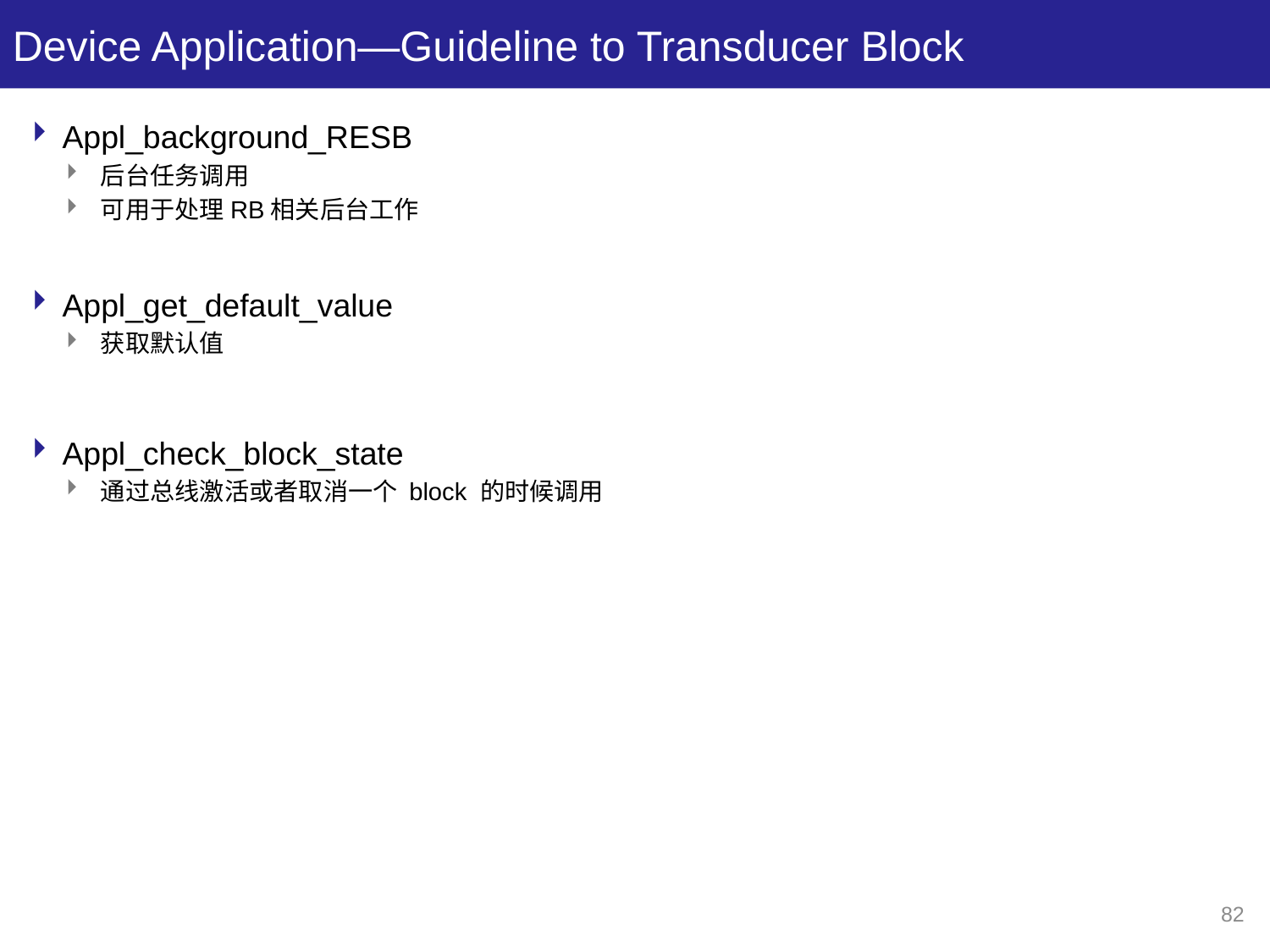

# Device Application—Guideline to Transducer Block
Appl_background_RESB
后台任务调用
可用于处理RB相关后台工作

Appl_get_default_value
获取默认值

Appl_check_block_state
通过总线激活或者取消一个 block 的时候调用

82